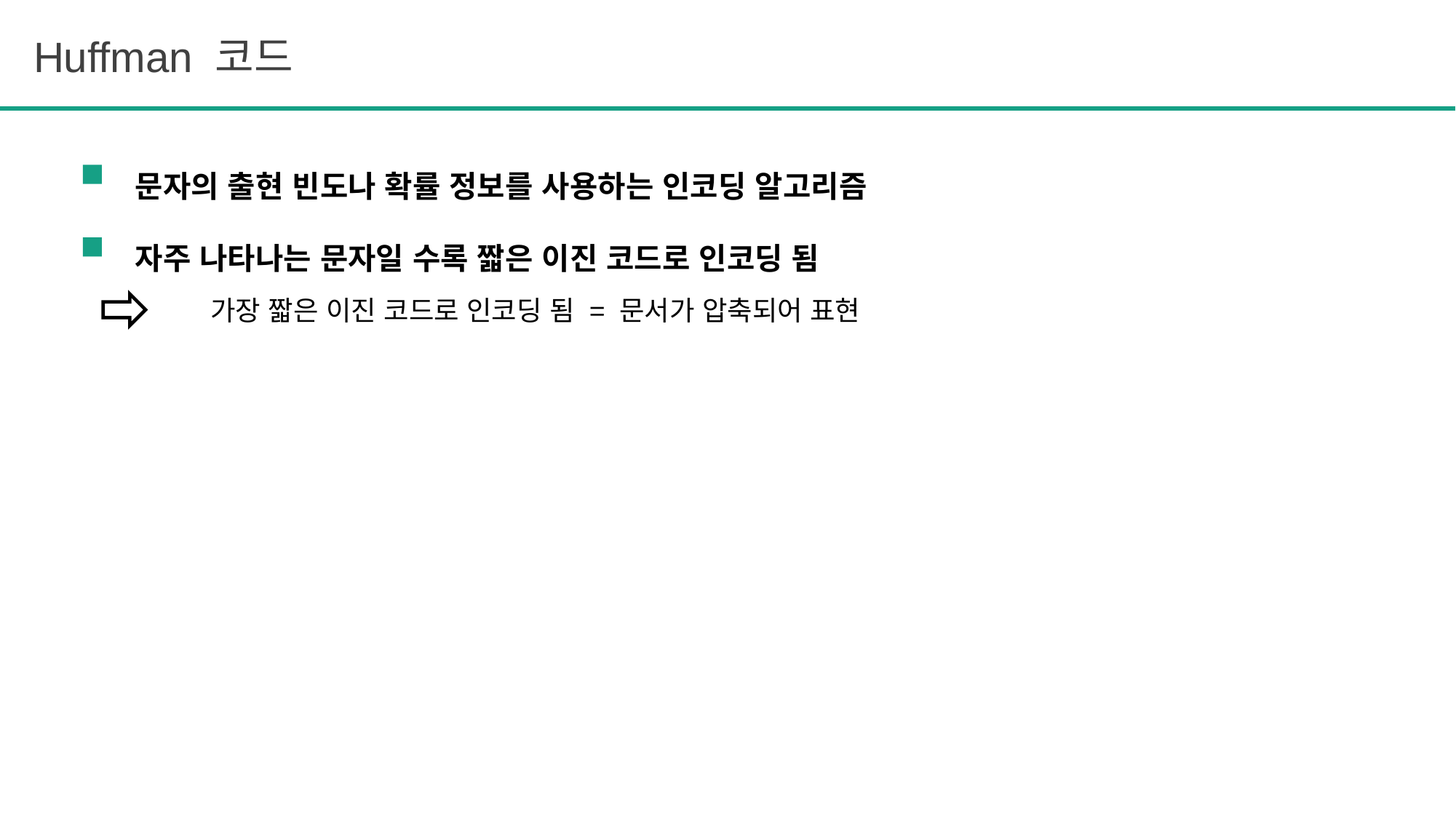

Huffman 코드
문자의 출현 빈도나 확률 정보를 사용하는 인코딩 알고리즘

자주 나타나는 문자일 수록 짧은 이진 코드로 인코딩 됨

가장 짧은 이진 코드로 인코딩 됨 = 문서가 압축되어 표현